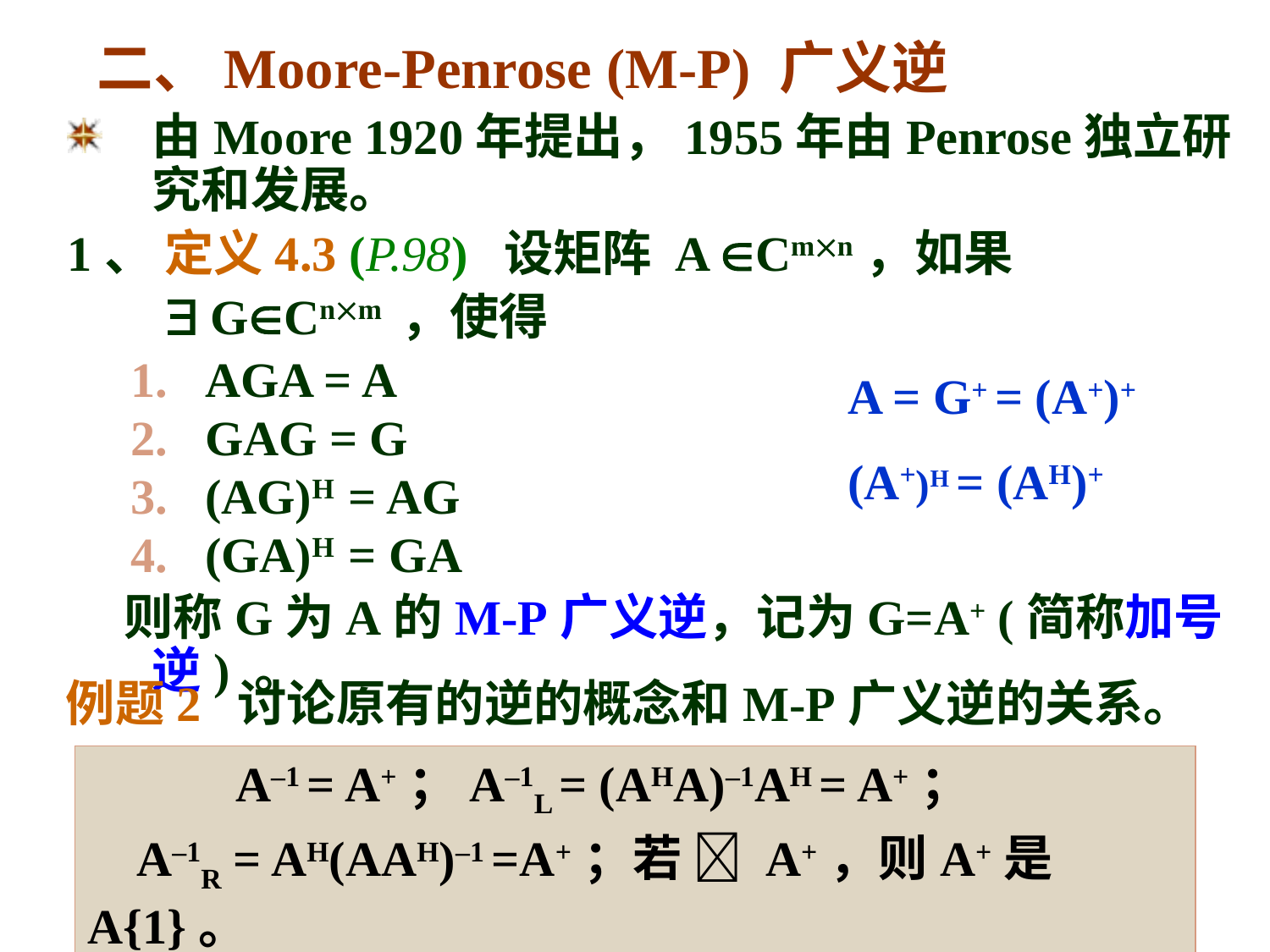

# 二、Moore-Penrose (M-P) 广义逆
由Moore 1920年提出，1955年由Penrose独立研究和发展。
1、 定义4.3 (P.98)  设矩阵 A ∈Cm×n，如果
        ∃ G∈Cn×m ，使得
AGA = A
GAG = G
(AG)H  = AG
(GA)H  = GA
    则称G为A的M-P广义逆，记为G=A+ (简称加号逆) 。
A = G+ = (A+)+
(A+)H = (AH)+
例题2  讨论原有的逆的概念和M-P广义逆的关系。
              A–1 = A+；A–1L = (AHA)–1AH = A+；
    A–1R = AH(AAH)–1 =A+；若 ∃ A+，则A+是A{1}。